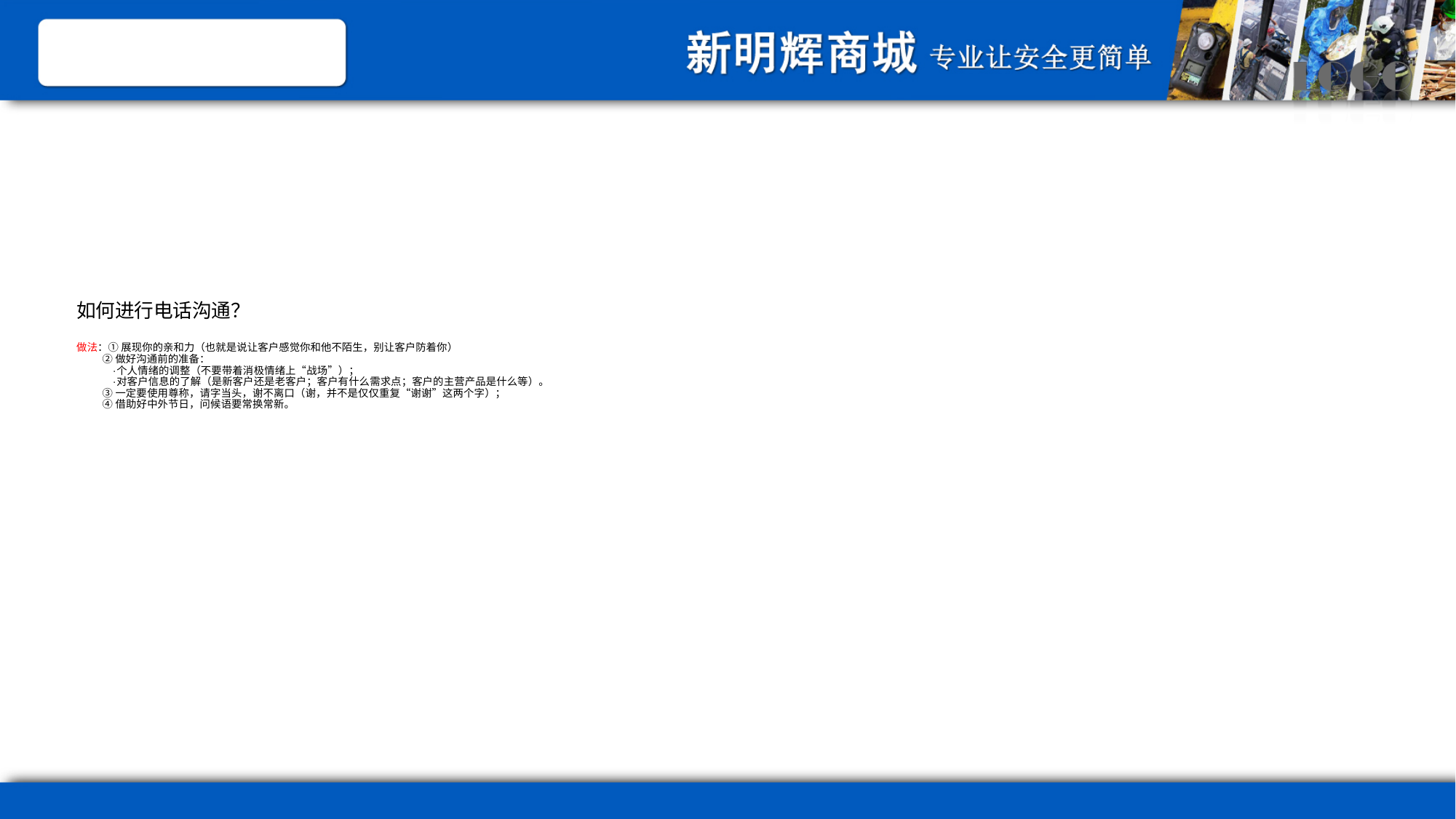

行业e
# 如何进行电话沟通？ 做法：① 展现你的亲和力（也就是说让客户感觉你和他不陌生，别让客户防着你） ② 做好沟通前的准备： ·个人情绪的调整（不要带着消极情绪上“战场”）； ·对客户信息的了解（是新客户还是老客户；客户有什么需求点；客户的主营产品是什么等）。 ③ 一定要使用尊称，请字当头，谢不离口（谢，并不是仅仅重复“谢谢”这两个字）； ④ 借助好中外节日，问候语要常换常新。